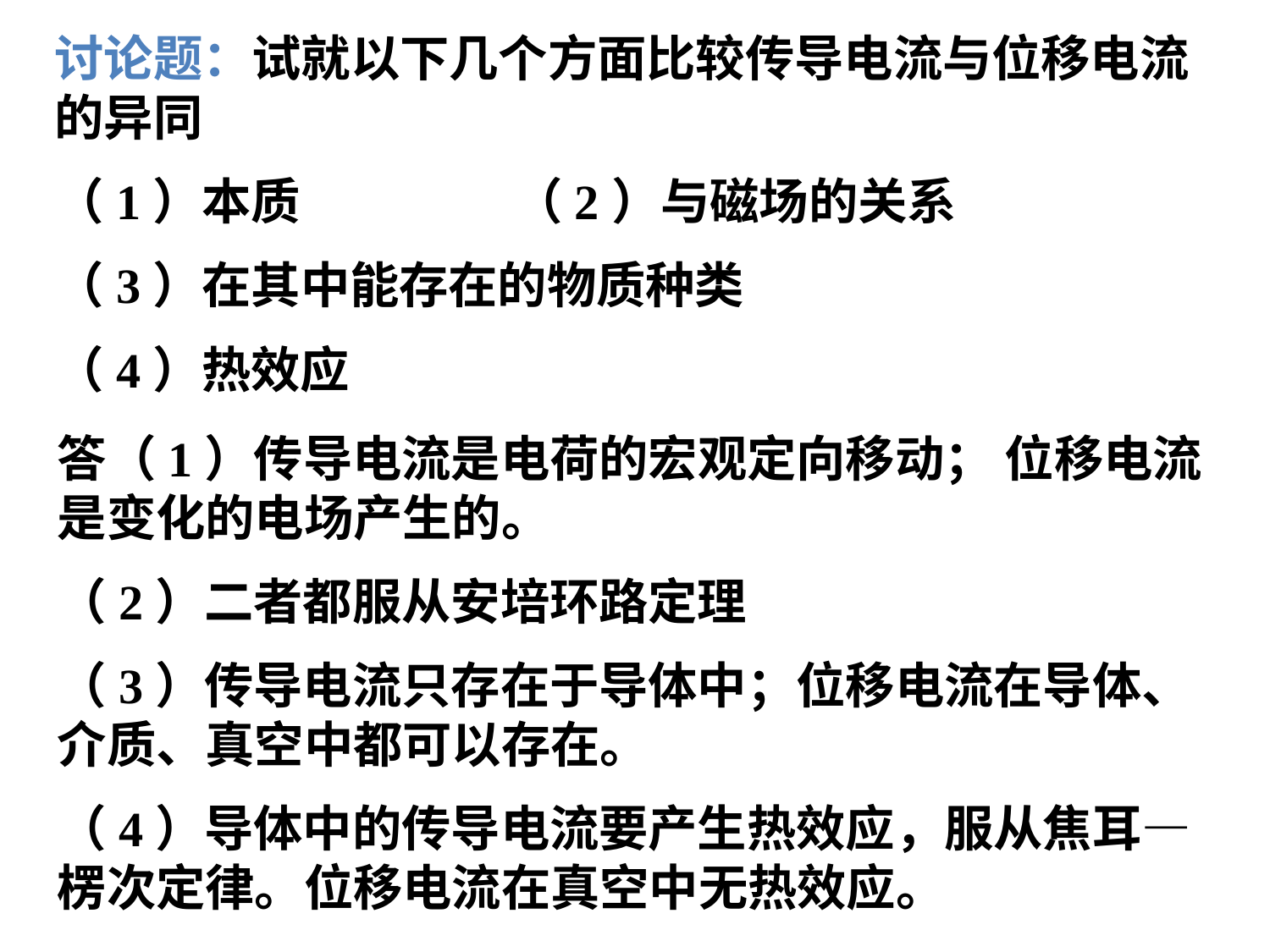

讨论题：试就以下几个方面比较传导电流与位移电流的异同
（1）本质                   （2）与磁场的关系
（3）在其中能存在的物质种类
（4）热效应
答（1）传导电流是电荷的宏观定向移动； 位移电流是变化的电场产生的。
（2）二者都服从安培环路定理
（3）传导电流只存在于导体中；位移电流在导体、介质、真空中都可以存在。
（4）导体中的传导电流要产生热效应，服从焦耳—楞次定律。位移电流在真空中无热效应。